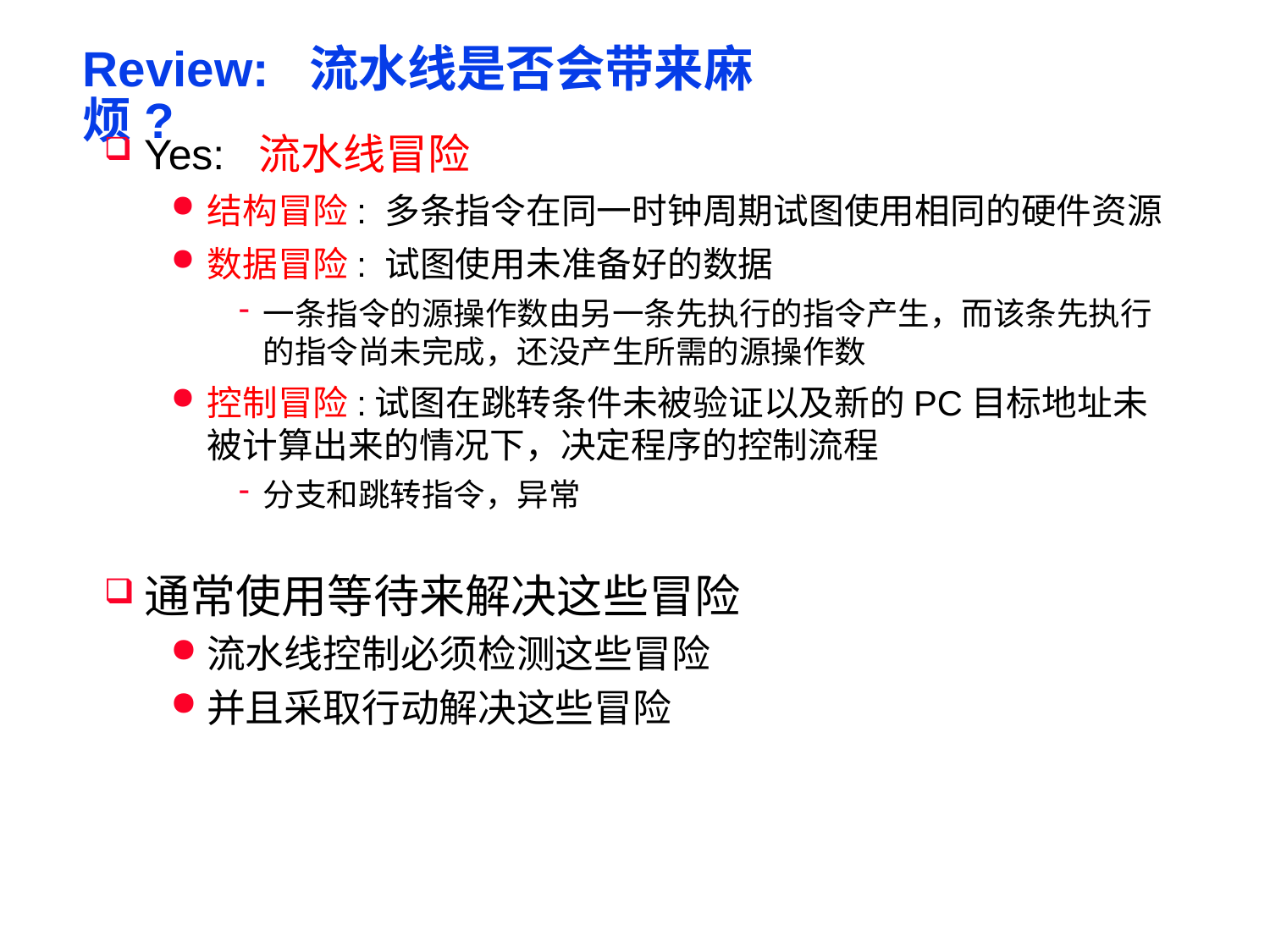

# Review:  流水线是否会带来麻烦?
Yes:  流水线冒险
结构冒险: 多条指令在同一时钟周期试图使用相同的硬件资源
数据冒险: 试图使用未准备好的数据
一条指令的源操作数由另一条先执行的指令产生，而该条先执行的指令尚未完成，还没产生所需的源操作数
控制冒险:试图在跳转条件未被验证以及新的PC目标地址未被计算出来的情况下，决定程序的控制流程
分支和跳转指令，异常
通常使用等待来解决这些冒险
流水线控制必须检测这些冒险
并且采取行动解决这些冒险